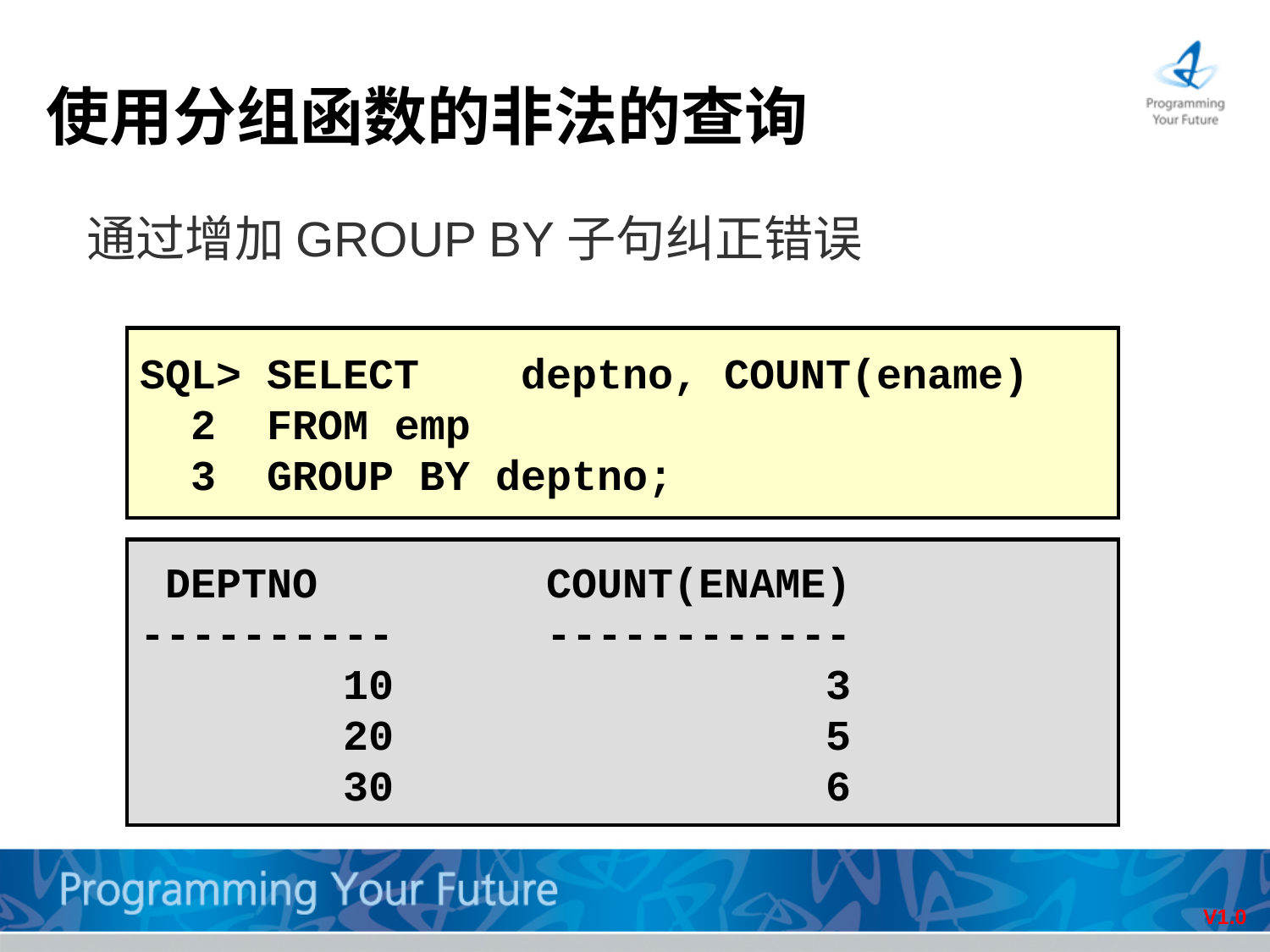

# 使用分组函数的非法的查询
通过增加GROUP BY子句纠正错误
SQL> SELECT	deptno, COUNT(ename)
  2  FROM	emp
  3  GROUP BY deptno;
 DEPTNO         COUNT(ENAME)
----------      ------------
        10                 3
        20                 5
        30                 6